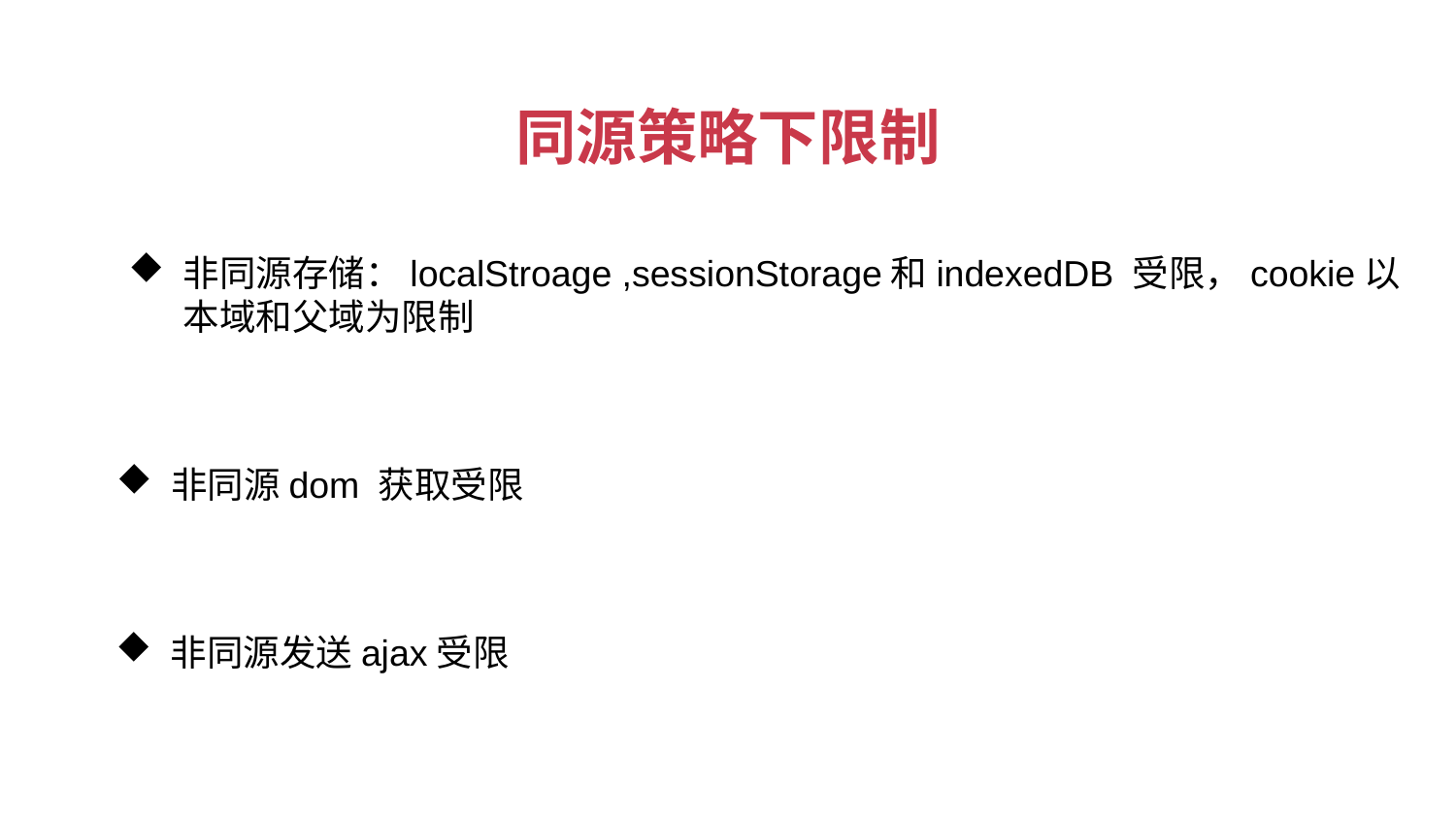

同源策略下限制
非同源存储：localStroage ,sessionStorage和indexedDB 受限，cookie以本域和父域为限制
非同源dom 获取受限
非同源发送ajax受限